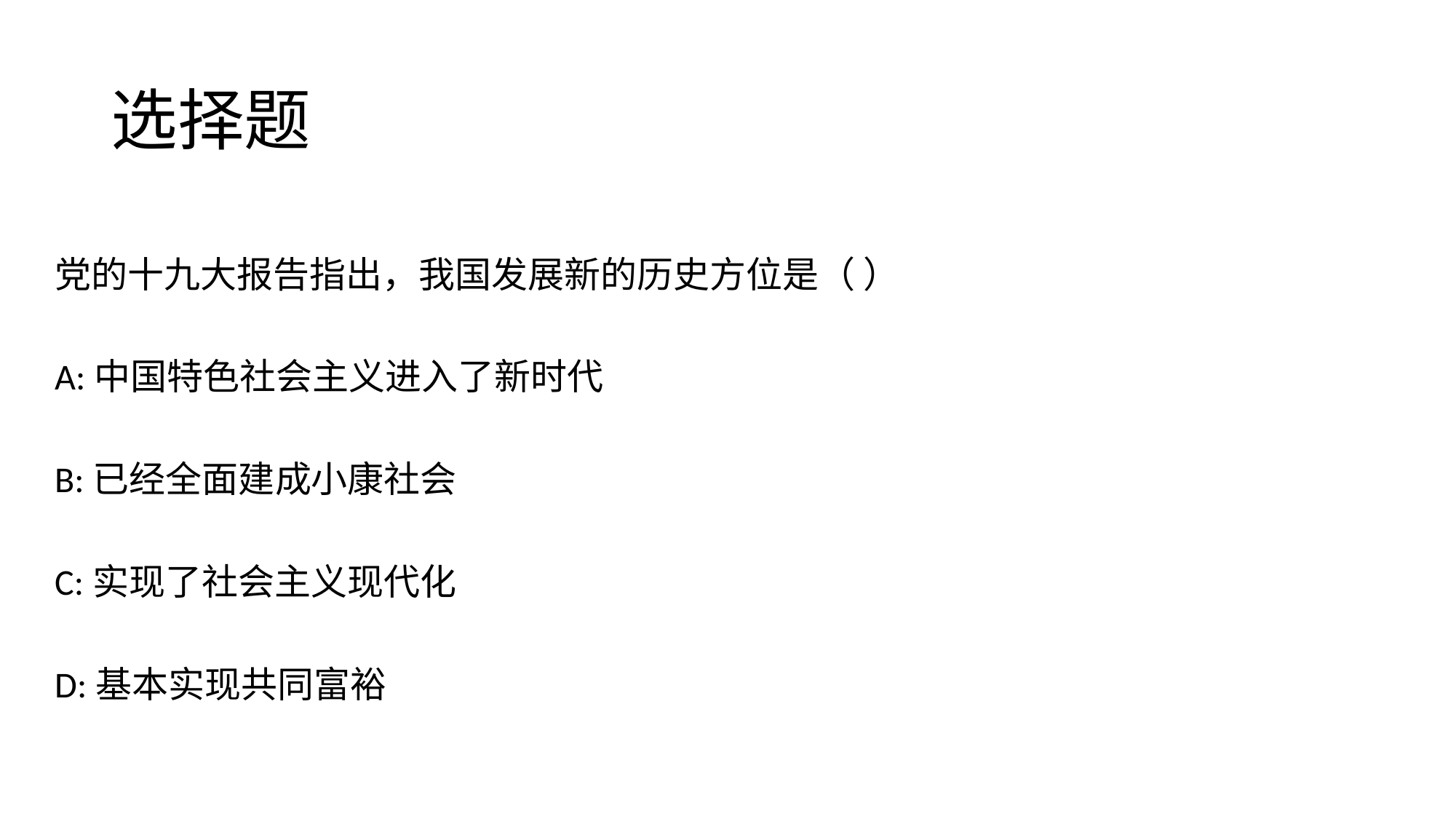

# 选择题
党的十九大报告指出，我国发展新的历史方位是（ ）
A:中国特色社会主义进入了新时代
B:已经全面建成小康社会
C:实现了社会主义现代化
D:基本实现共同富裕